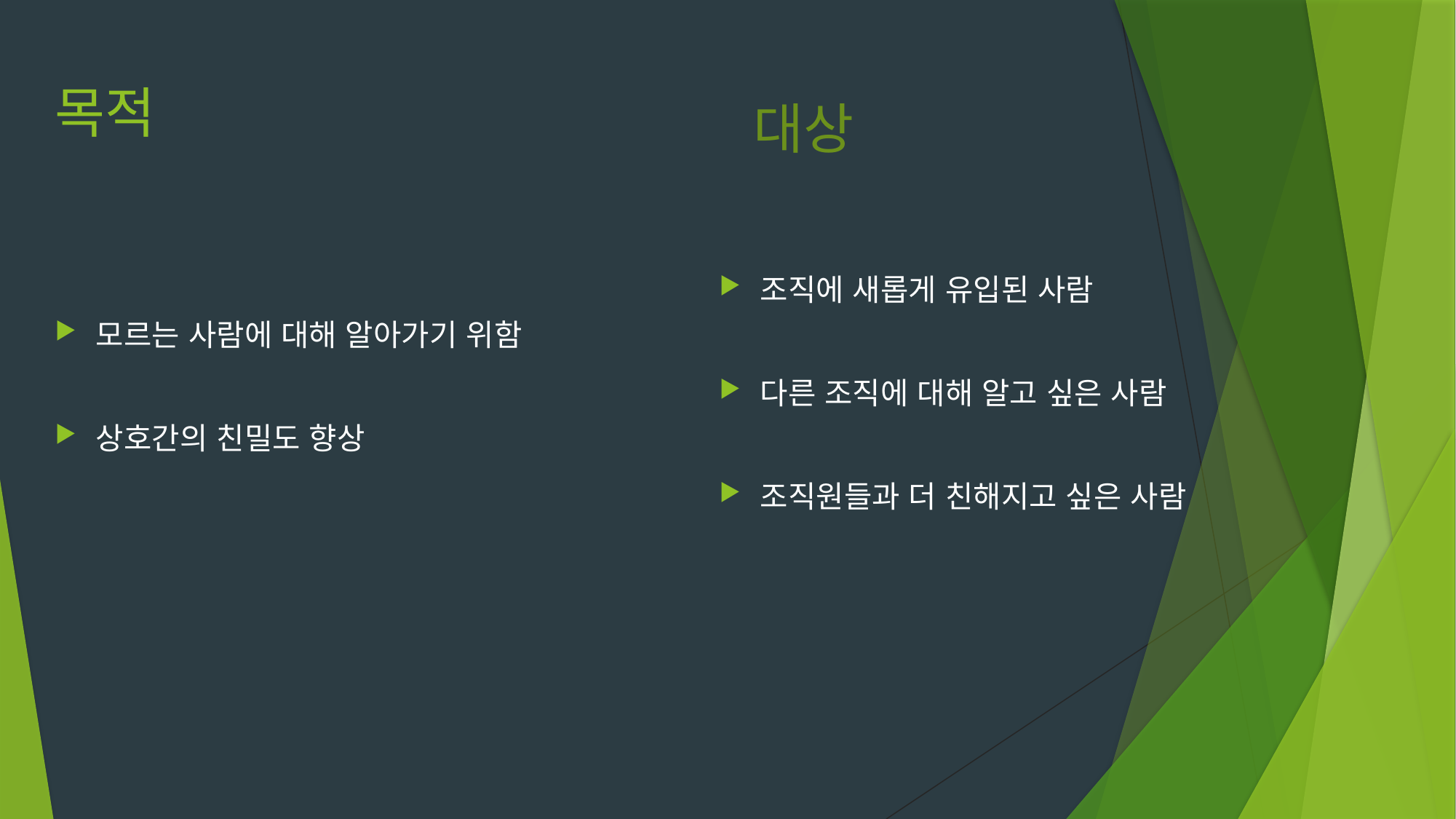

대상
# 목적

조직에 새롭게 유입된 사람

다른 조직에 대해 알고 싶은 사람

조직원들과 더 친해지고 싶은 사람

모르는 사람에 대해 알아가기 위함

상호간의 친밀도 향상